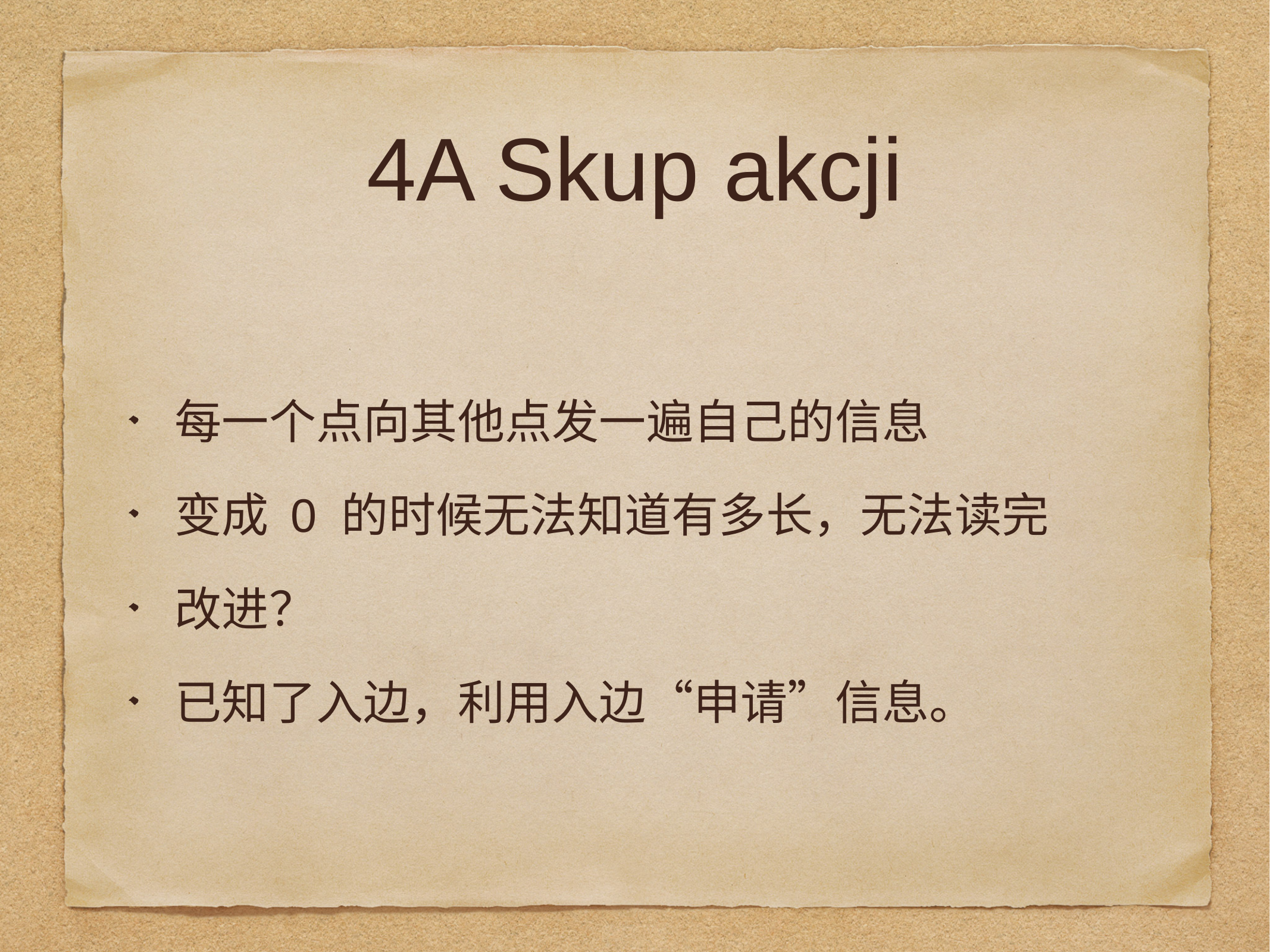

# 4A Skup akcji
每一个点向其他点发一遍自己的信息
变成 0 的时候无法知道有多长，无法读完
改进？
已知了入边，利用入边“申请”信息。